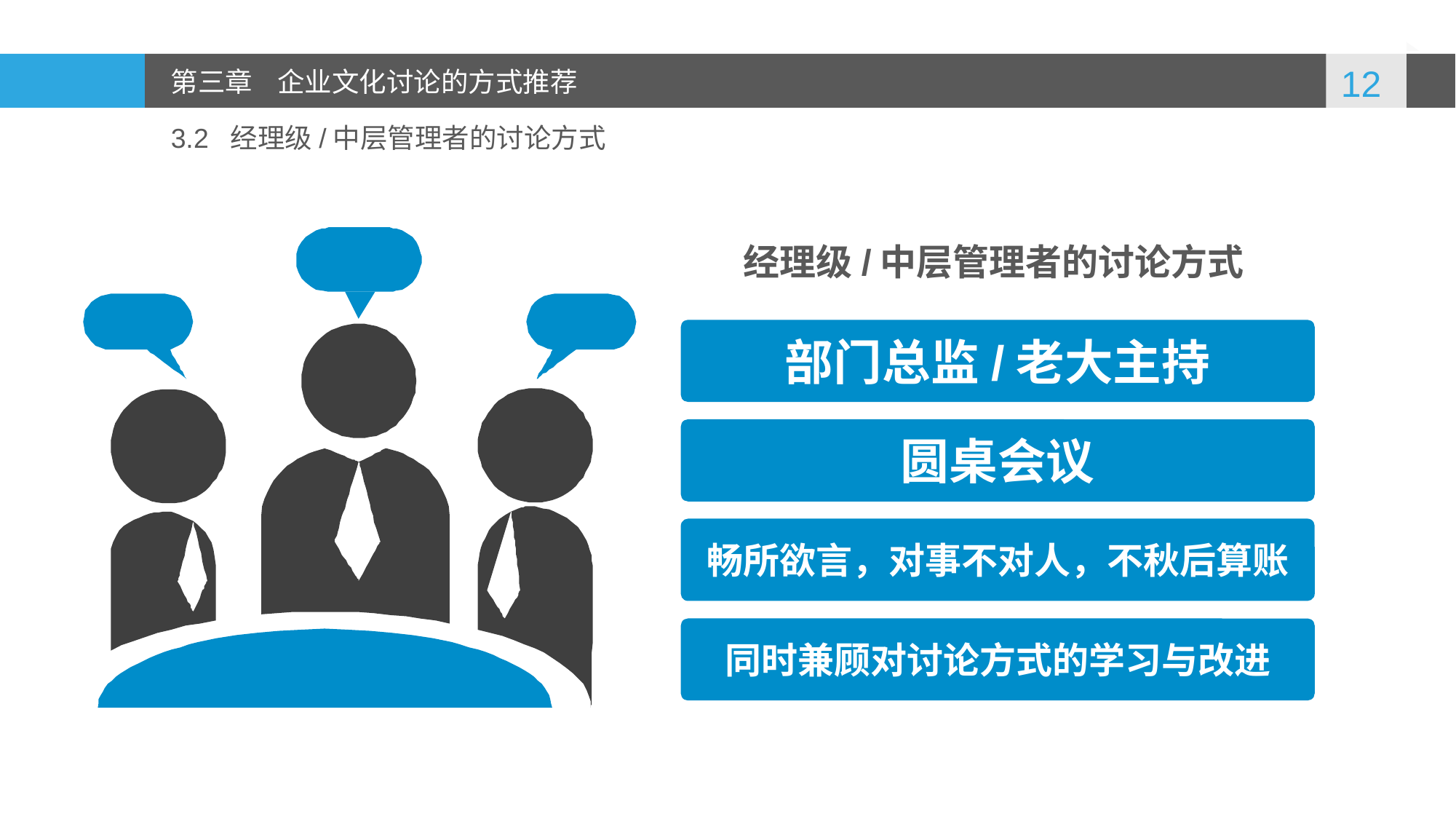

第三章    企业文化讨论的方式推荐
3.2  经理级/中层管理者的讨论方式

经理级/中层管理者的讨论方式
部门总监/老大主持
圆桌会议
畅所欲言，对事不对人，不秋后算账
同时兼顾对讨论方式的学习与改进